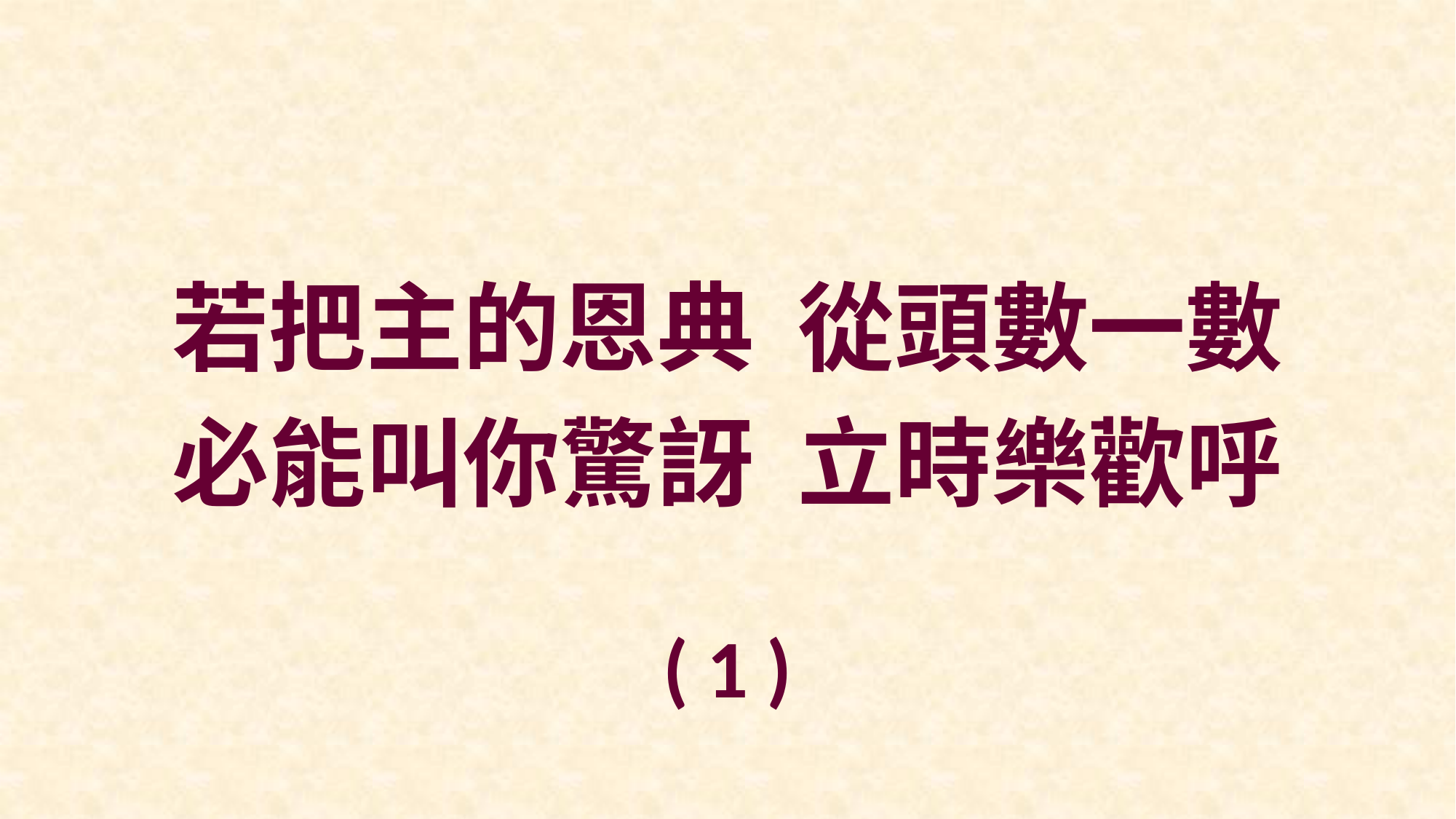

若把主的恩典  從頭數一數
必能叫你驚訝  立時樂歡呼
( 1 )